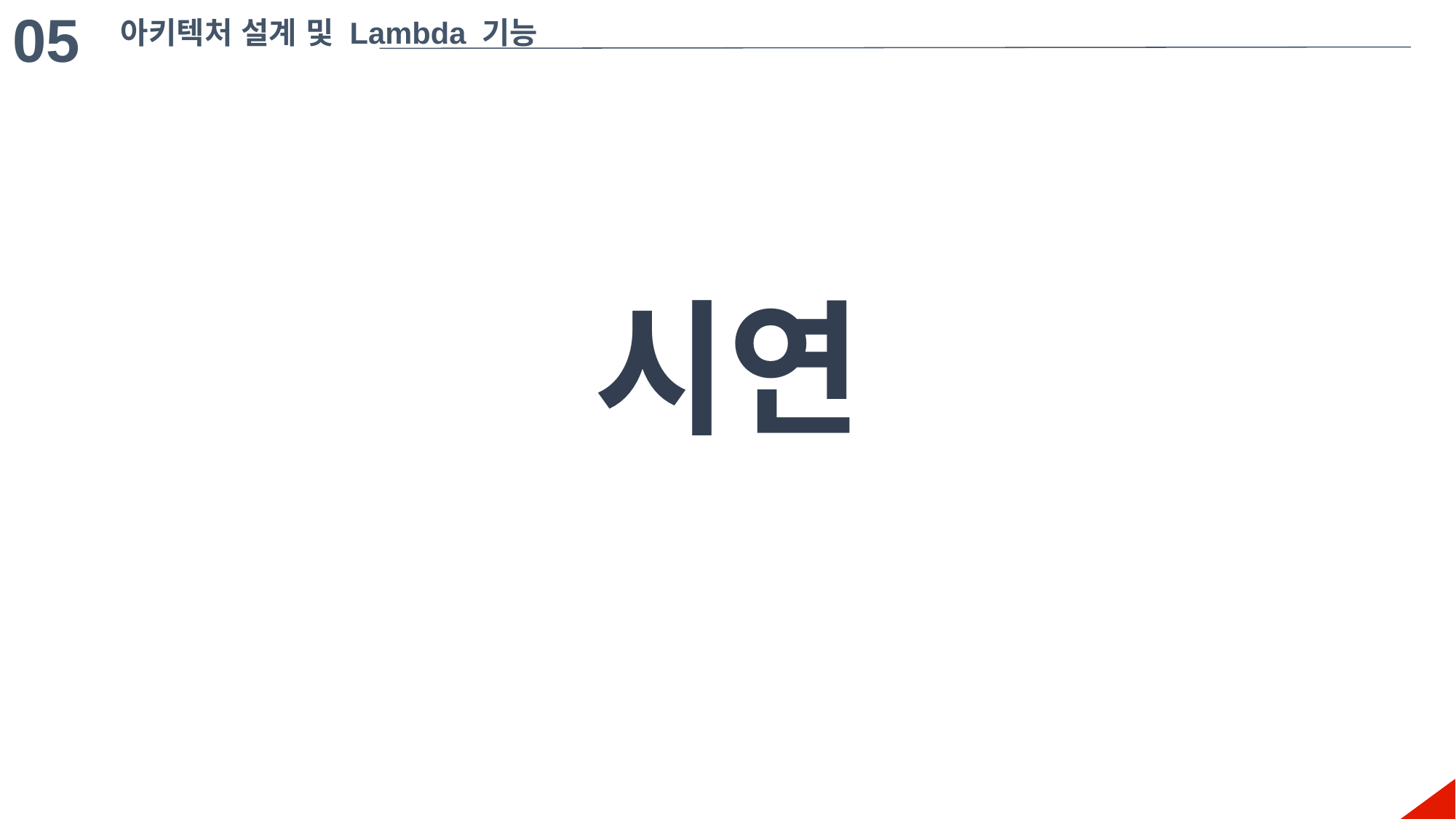

05
아키텍처 설계 및 Lambda 기능
시연